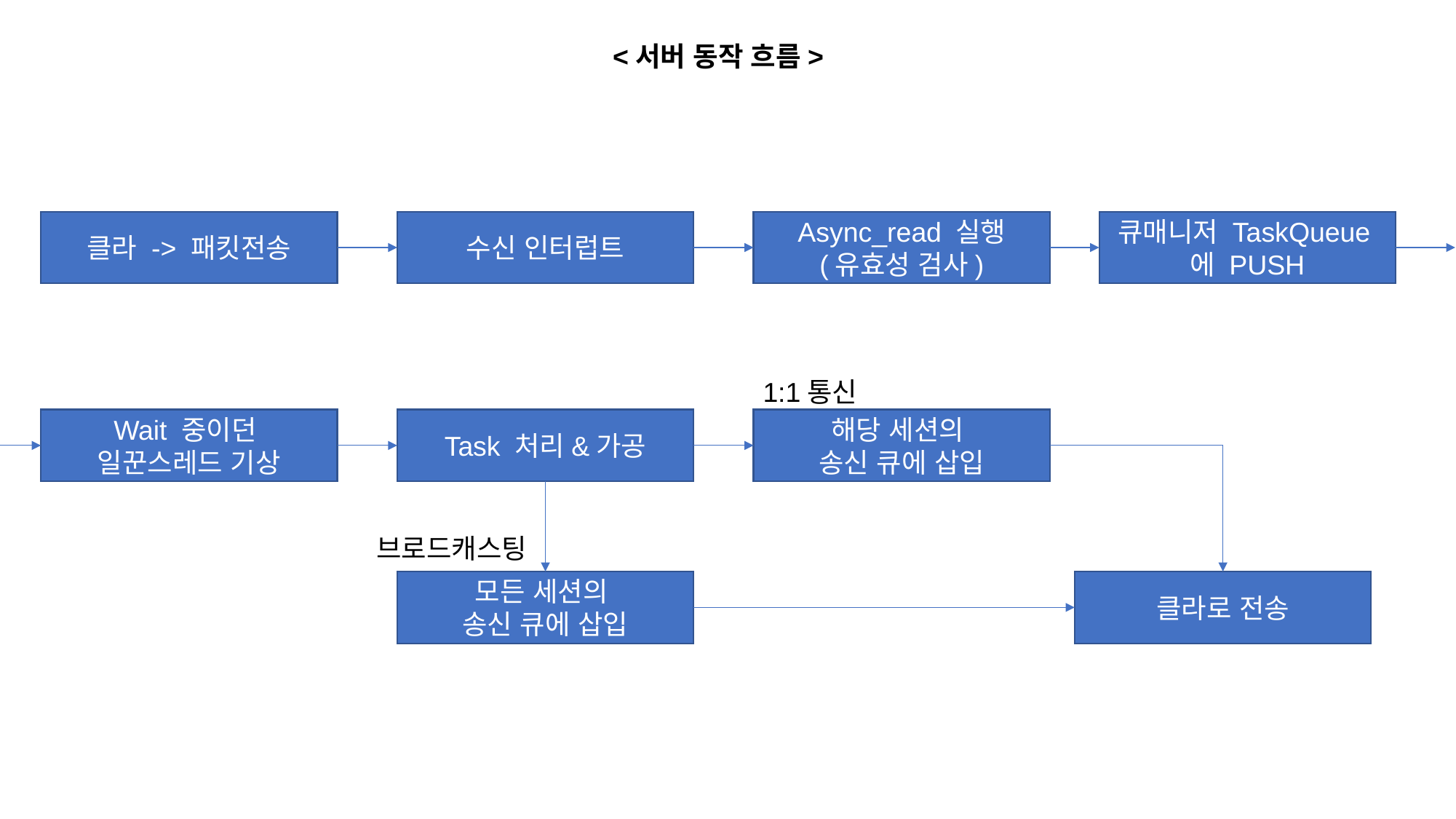

<서버 동작 흐름>
수신 인터럽트
큐매니저 TaskQueue에 PUSH
Async_read 실행
(유효성 검사)
클라 -> 패킷전송
1:1통신
해당 세션의
송신 큐에 삽입
Task 처리&가공
Wait 중이던
일꾼스레드 기상
브로드캐스팅
모든 세션의
송신 큐에 삽입
클라로 전송